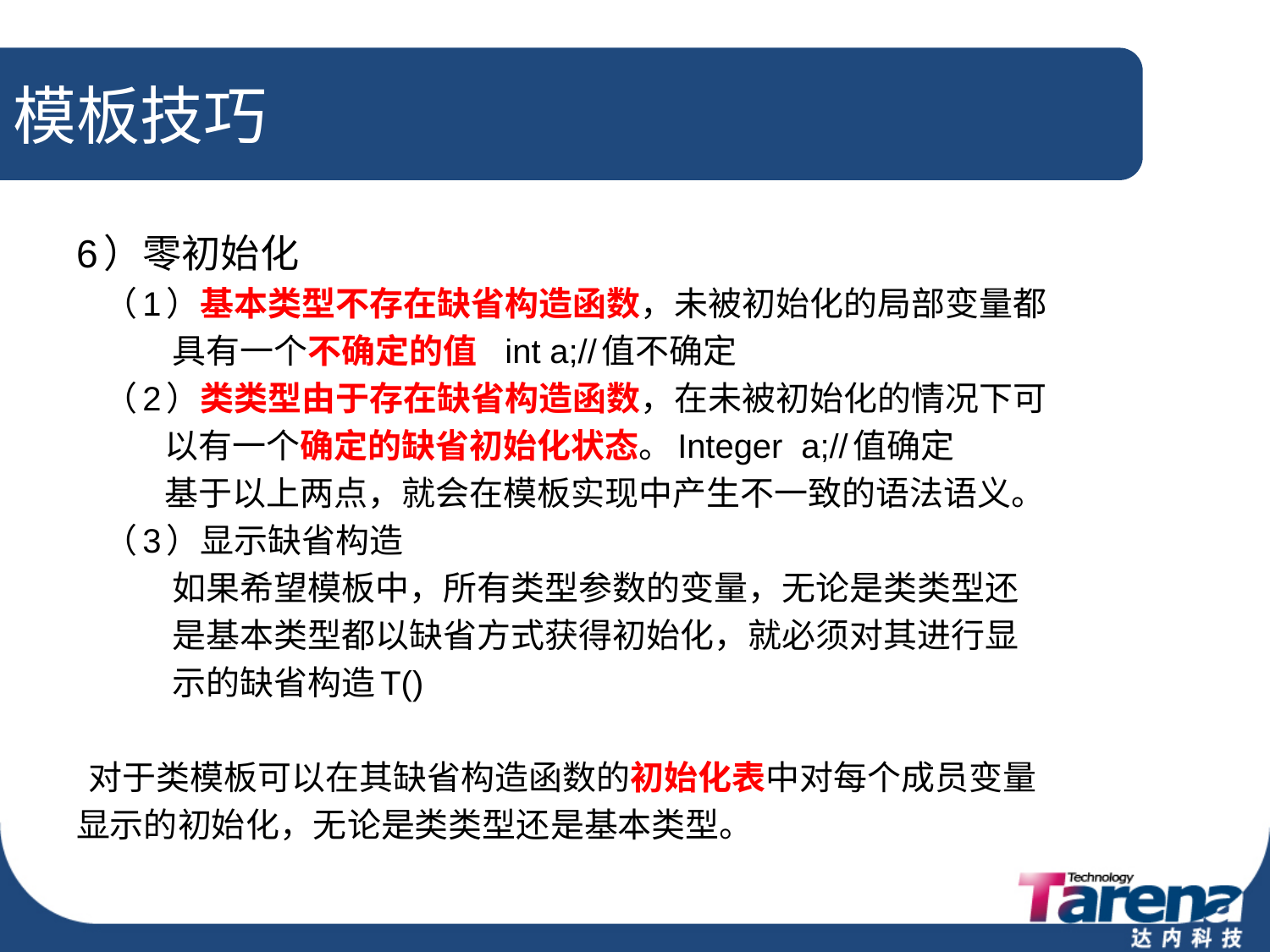

# 模板技巧
6）零初始化
   （1）基本类型不存在缺省构造函数，未被初始化的局部变量都
            具有一个不确定的值   int a;//值不确定
   （2）类类型由于存在缺省构造函数，在未被初始化的情况下可
           以有一个确定的缺省初始化状态。Integer  a;//值确定
           基于以上两点，就会在模板实现中产生不一致的语法语义。
   （3）显示缺省构造
            如果希望模板中，所有类型参数的变量，无论是类类型还
            是基本类型都以缺省方式获得初始化，就必须对其进行显
            示的缺省构造T()

 对于类模板可以在其缺省构造函数的初始化表中对每个成员变量
显示的初始化，无论是类类型还是基本类型。